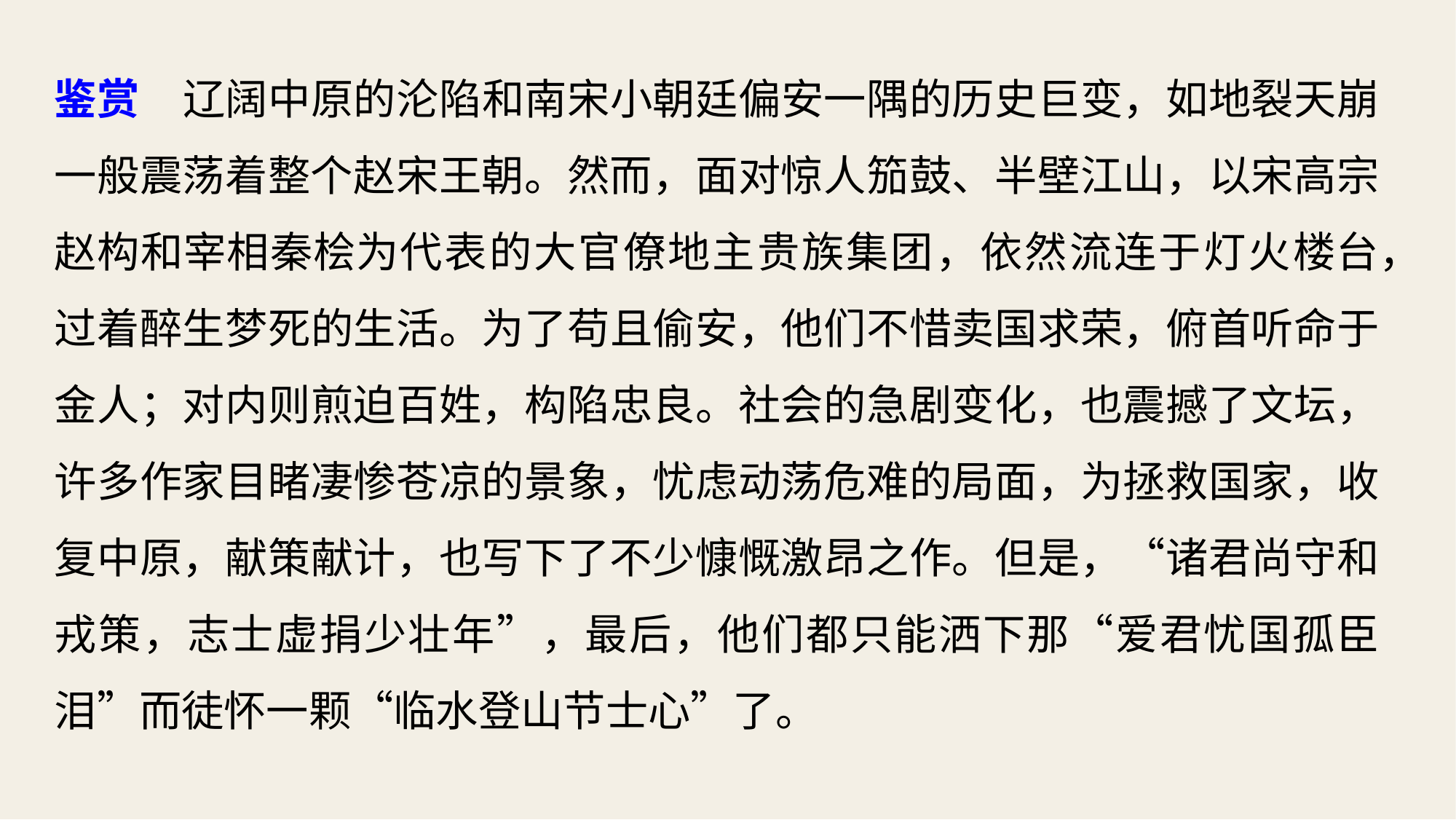

鉴赏　辽阔中原的沦陷和南宋小朝廷偏安一隅的历史巨变，如地裂天崩一般震荡着整个赵宋王朝。然而，面对惊人笳鼓、半壁江山，以宋高宗赵构和宰相秦桧为代表的大官僚地主贵族集团，依然流连于灯火楼台，过着醉生梦死的生活。为了苟且偷安，他们不惜卖国求荣，俯首听命于金人；对内则煎迫百姓，构陷忠良。社会的急剧变化，也震撼了文坛，许多作家目睹凄惨苍凉的景象，忧虑动荡危难的局面，为拯救国家，收复中原，献策献计，也写下了不少慷慨激昂之作。但是，“诸君尚守和戎策，志士虚捐少壮年”，最后，他们都只能洒下那“爱君忧国孤臣泪”而徒怀一颗“临水登山节士心”了。